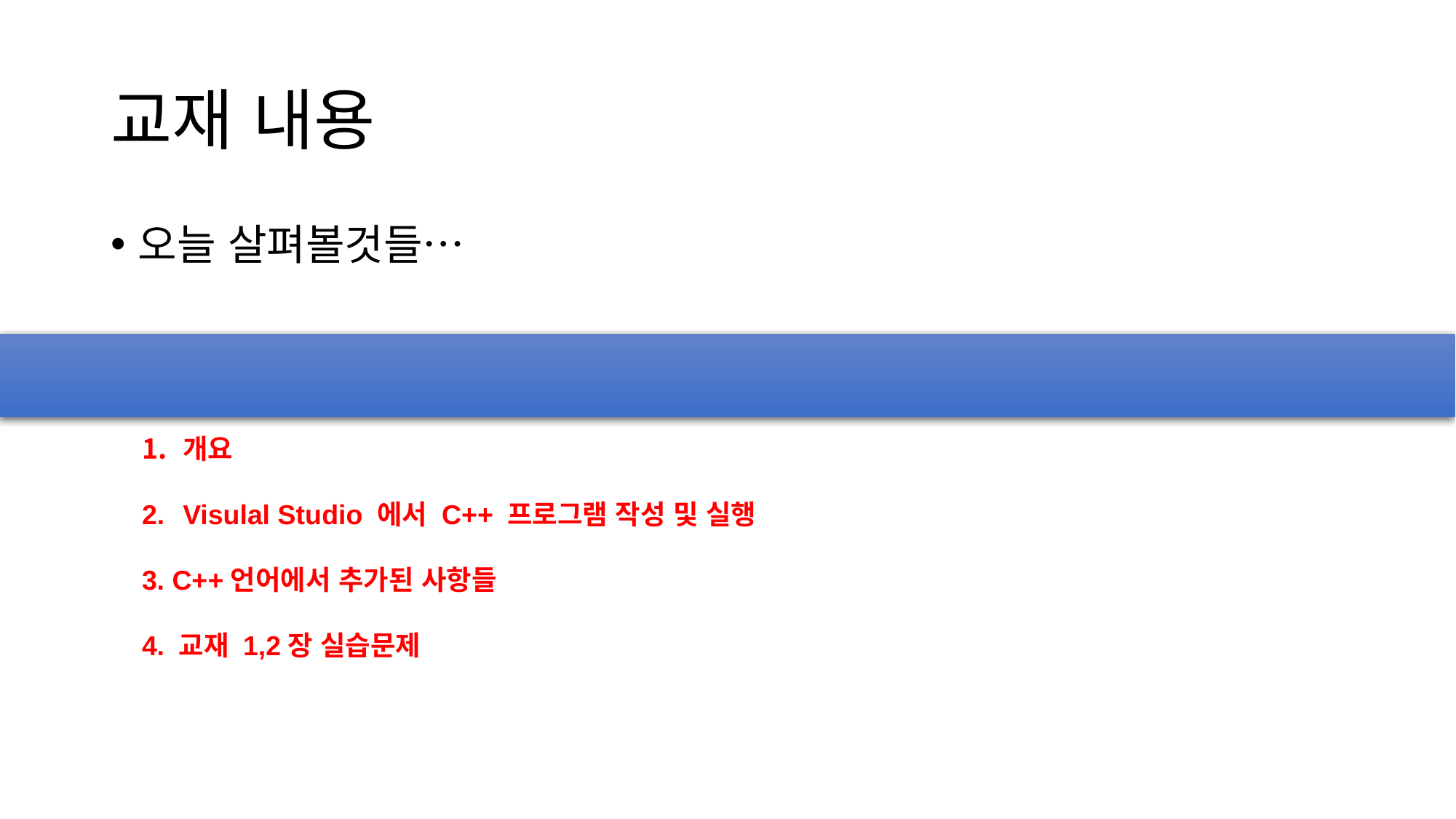

# 교재 내용
오늘 살펴볼것들…

개요

Visulal Studio 에서 C++ 프로그램 작성 및 실행

3. C++언어에서 추가된 사항들

4. 교재 1,2장 실습문제